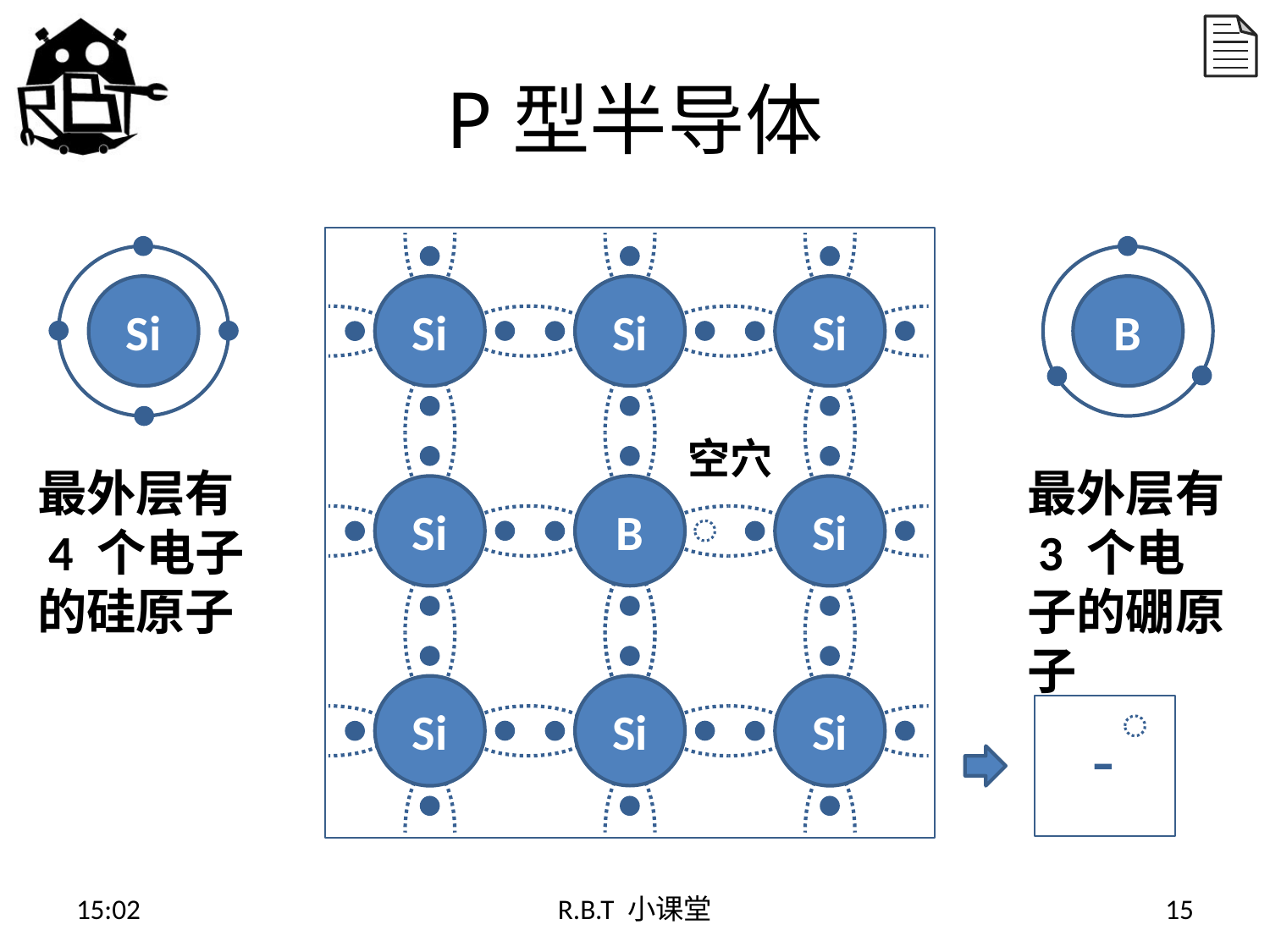

# P型半导体

Si
Si
Si
Si
B

空穴

最外层有
 4 个电子
的硅原子
最外层有
 3 个电子的硼原子

B
Si
Si

Si
Si
Si

-

15:02
R.B.T 小课堂
15